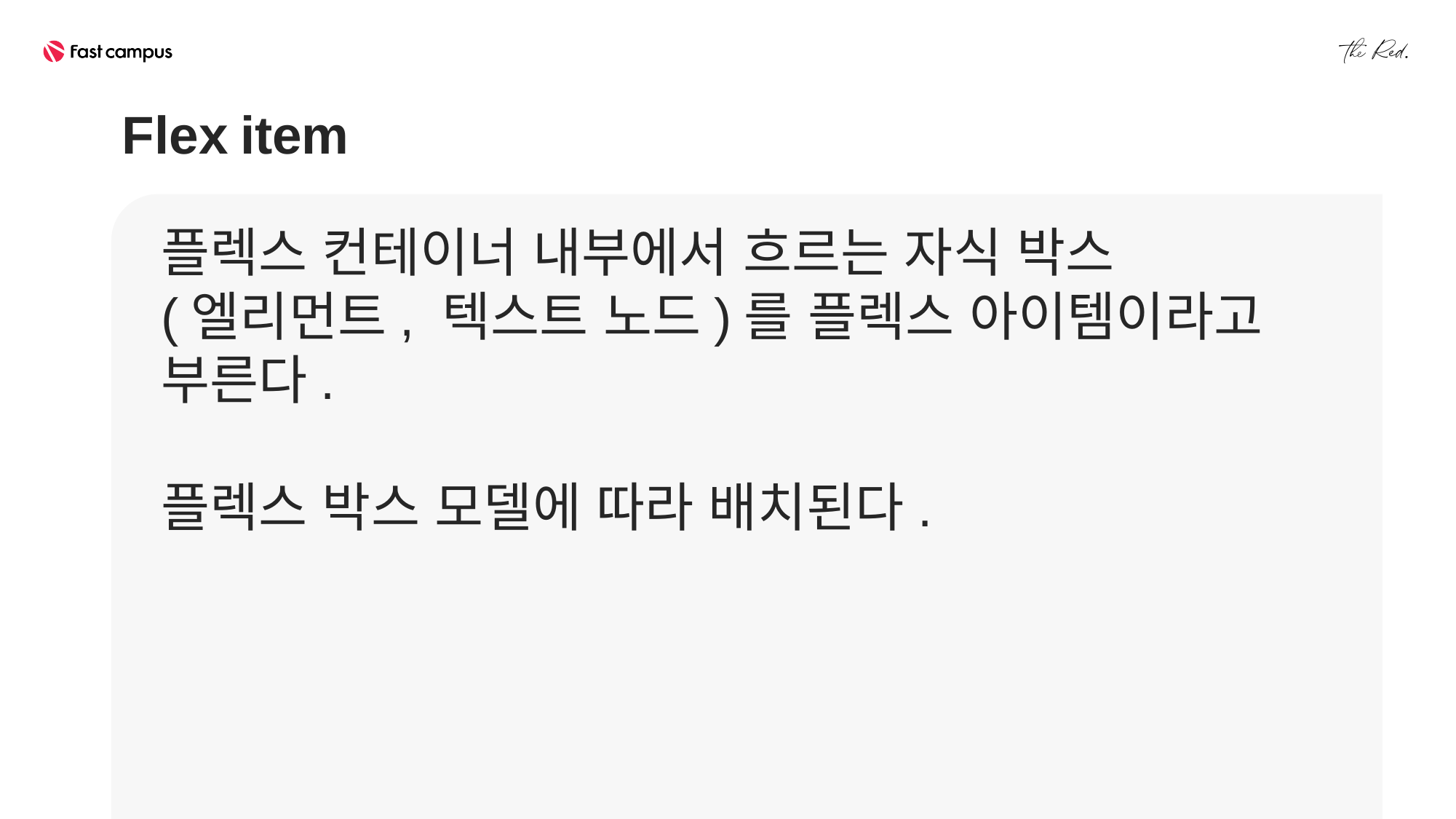

Flex item
플렉스 컨테이너 내부에서 흐르는 자식 박스
(엘리먼트, 텍스트 노드)를 플렉스 아이템이라고 부른다.

플렉스 박스 모델에 따라 배치된다.